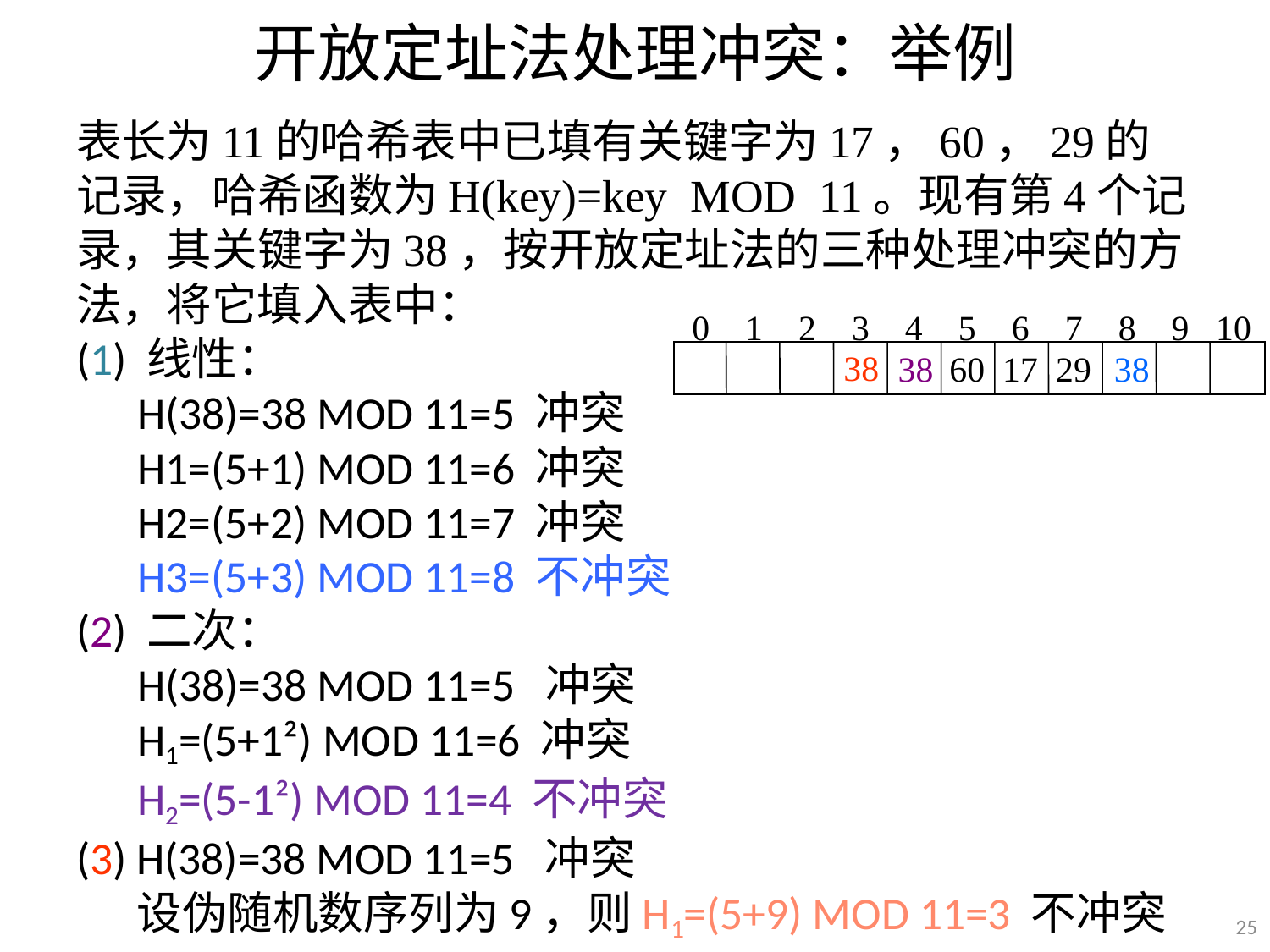

# 开放定址法处理冲突：举例
表长为11的哈希表中已填有关键字为17，60，29的记录，哈希函数为H(key)=key  MOD  11。现有第4个记录，其关键字为38，按开放定址法的三种处理冲突的方法，将它填入表中：
(1) 线性：
      H(38)=38 MOD 11=5 冲突
      H1=(5+1) MOD 11=6 冲突
      H2=(5+2) MOD 11=7 冲突
      H3=(5+3) MOD 11=8 不冲突
(2) 二次：
      H(38)=38 MOD 11=5  冲突
      H1=(5+1²) MOD 11=6 冲突
      H2=(5-1²) MOD 11=4 不冲突
(3) H(38)=38 MOD 11=5  冲突
     设伪随机数序列为9，则H1=(5+9) MOD 11=3 不冲突
0    1    2    3    4    5    6    7    8    9   10
60  17  29

38
38
38
25